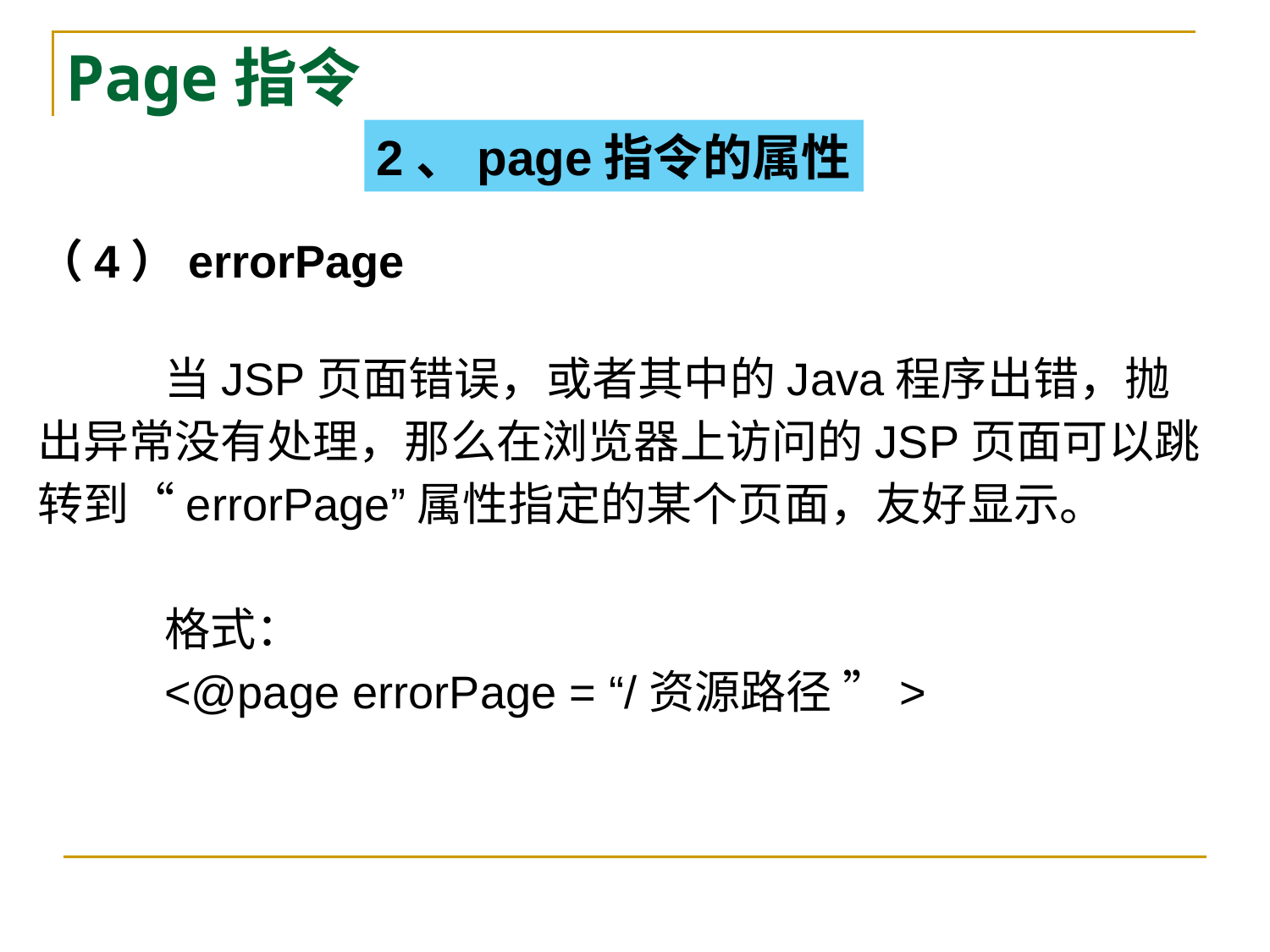

# Page指令
2、page指令的属性
（4）errorPage

	当JSP页面错误，或者其中的Java程序出错，抛出异常没有处理，那么在浏览器上访问的JSP页面可以跳转到“errorPage”属性指定的某个页面，友好显示。

	格式：
	<@page errorPage = “/资源路径 ”>